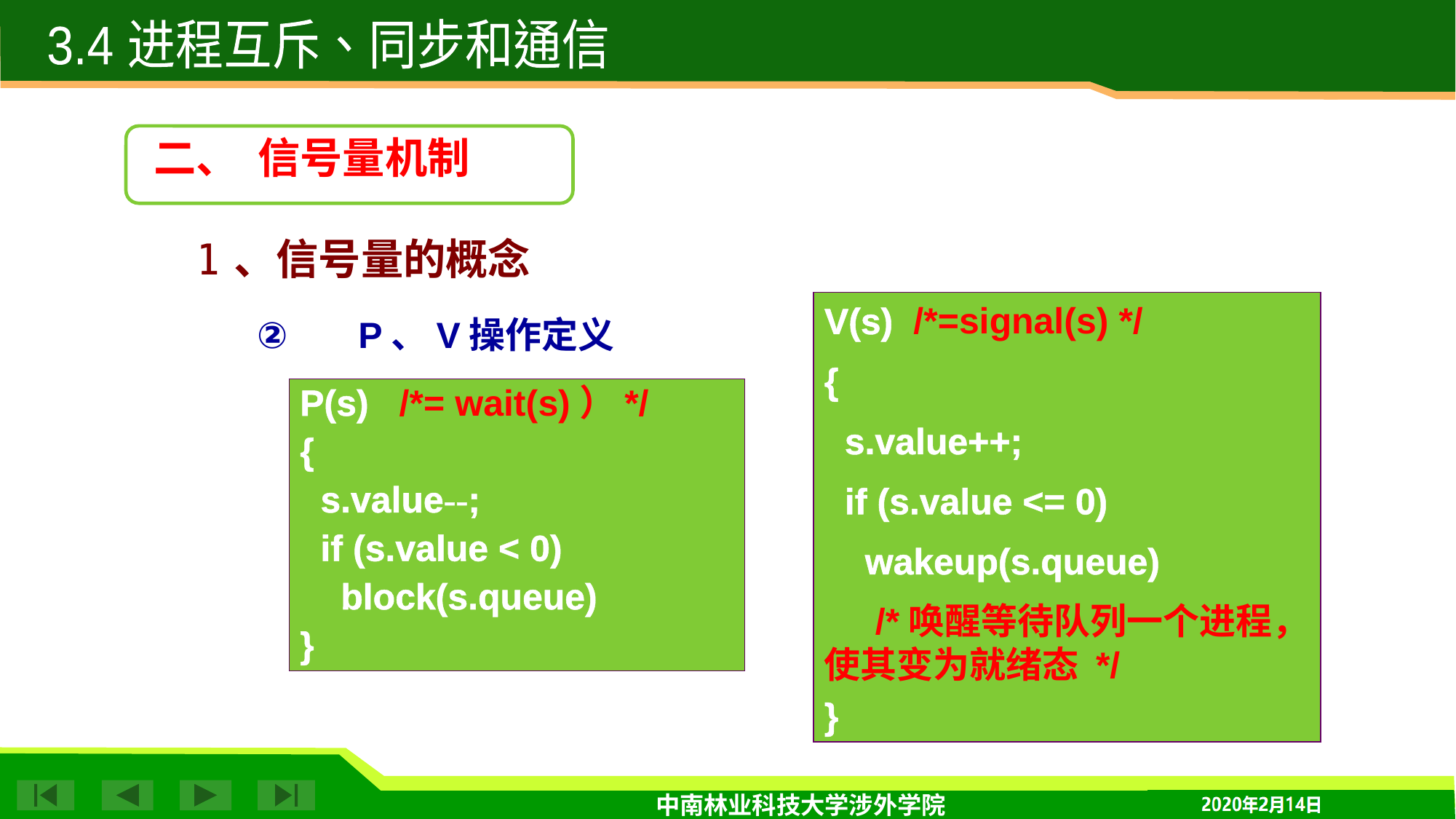

3.4 进程互斥、同步和通信
二、  信号量机制

1、信号量的概念
 P、V操作定义
V(s)  /*=signal(s) */
{
  s.value++;
  if (s.value <= 0)
    wakeup(s.queue)
     /*唤醒等待队列一个进程，使其变为就绪态 */
}
P(s)   /*= wait(s)）*/
{
  s.value--;
  if (s.value < 0)
    block(s.queue)
}